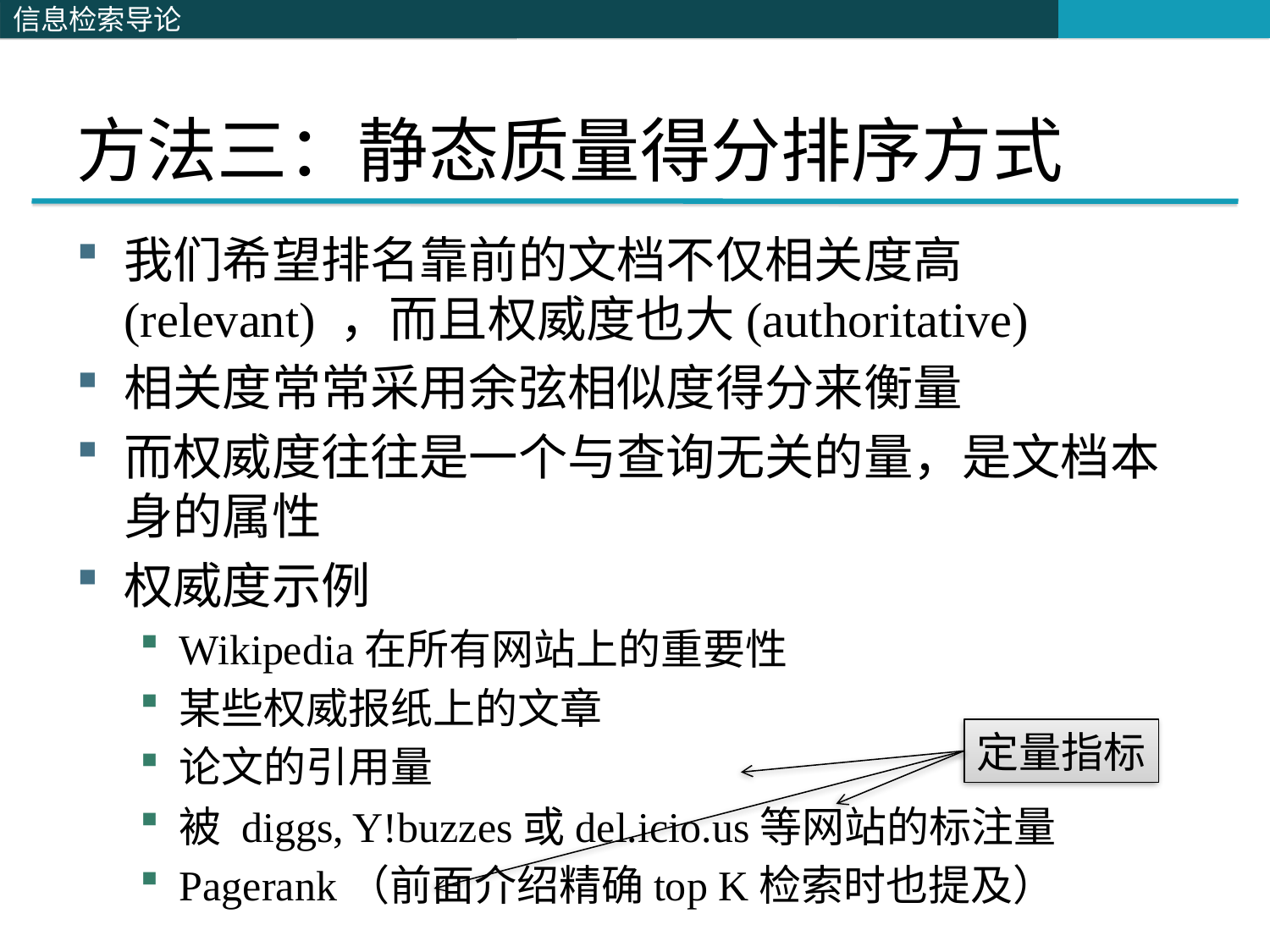

# 方法三：静态质量得分排序方式
我们希望排名靠前的文档不仅相关度高(relevant) ，而且权威度也大(authoritative)
相关度常常采用余弦相似度得分来衡量
而权威度往往是一个与查询无关的量，是文档本身的属性
权威度示例
Wikipedia在所有网站上的重要性
某些权威报纸上的文章
论文的引用量
被 diggs, Y!buzzes或del.icio.us等网站的标注量
Pagerank（前面介绍精确top K检索时也提及）
定量指标